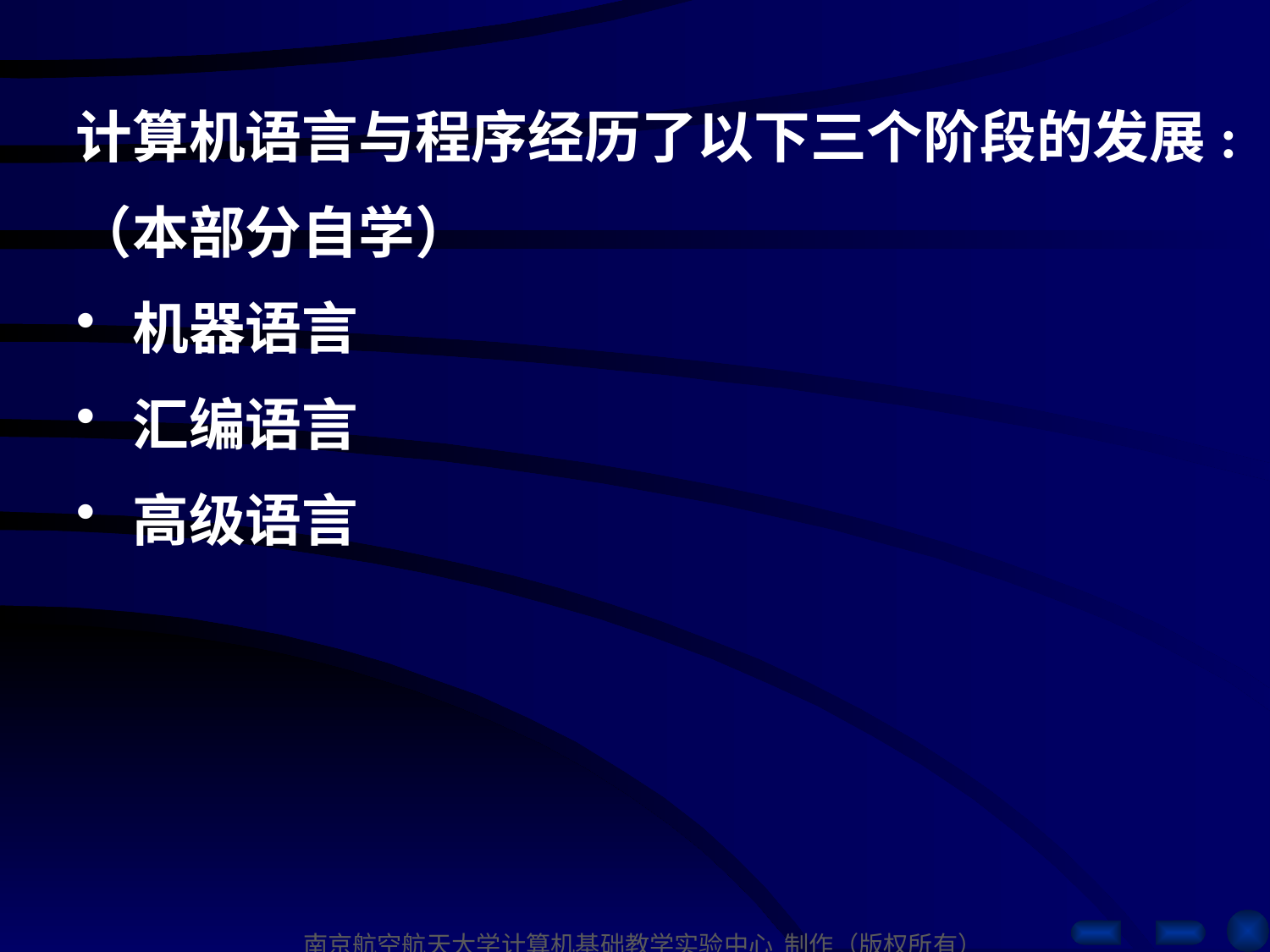

计算机语言与程序经历了以下三个阶段的发展:
（本部分自学）
 机器语言
 汇编语言
 高级语言